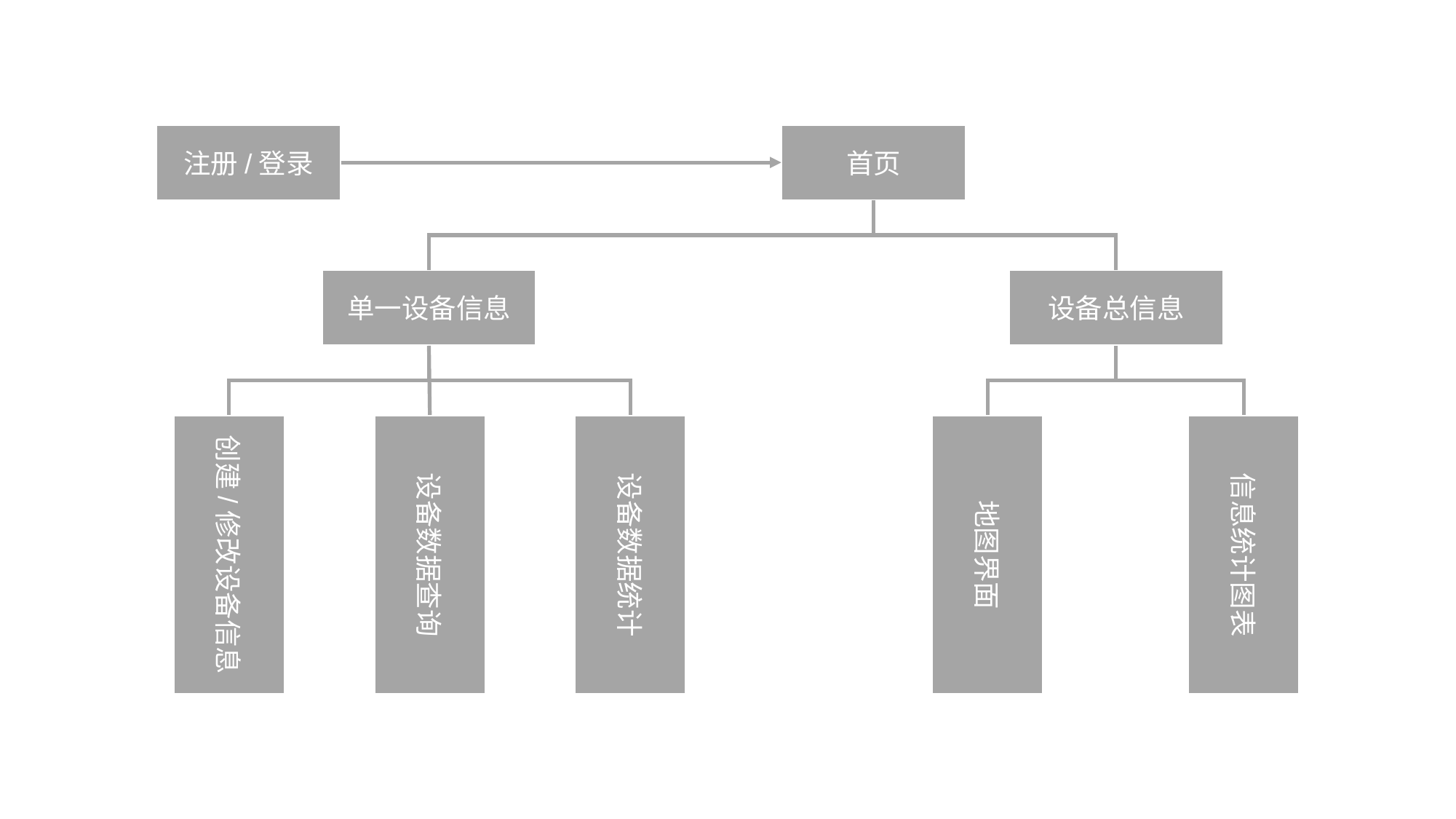

注册/登录
首页
单一设备信息
设备总信息
创建/修改设备信息
设备数据查询
设备数据统计
地图界面
信息统计图表